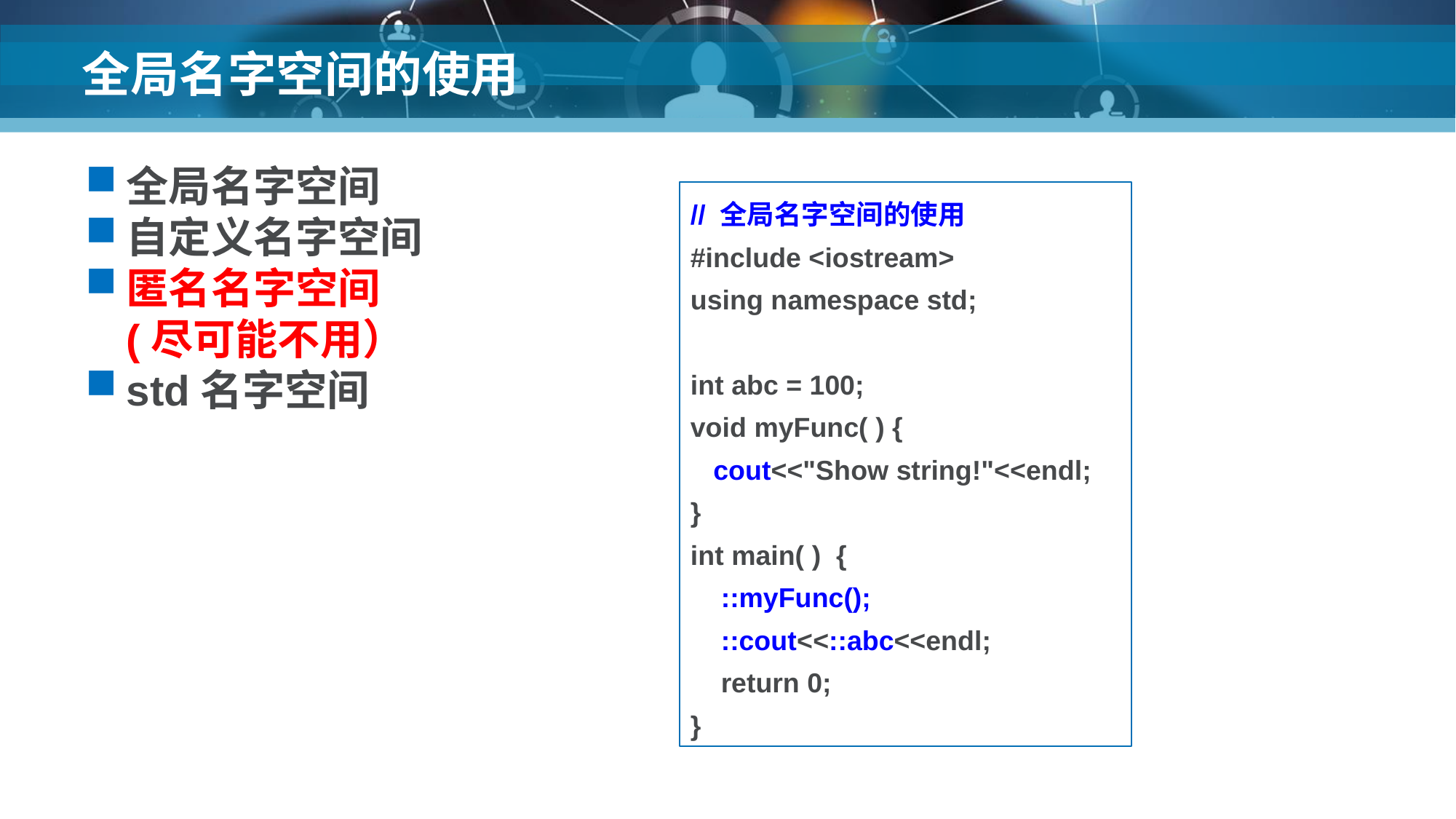

# 全局名字空间的使用
全局名字空间
自定义名字空间
匿名名字空间
(尽可能不用）
std名字空间
// 全局名字空间的使用
#include <iostream>
using namespace std;
int abc = 100;
void myFunc( ) {
   cout<<"Show string!"<<endl;
}
int main( )  {
    ::myFunc();
    ::cout<<::abc<<endl;
    return 0;
}